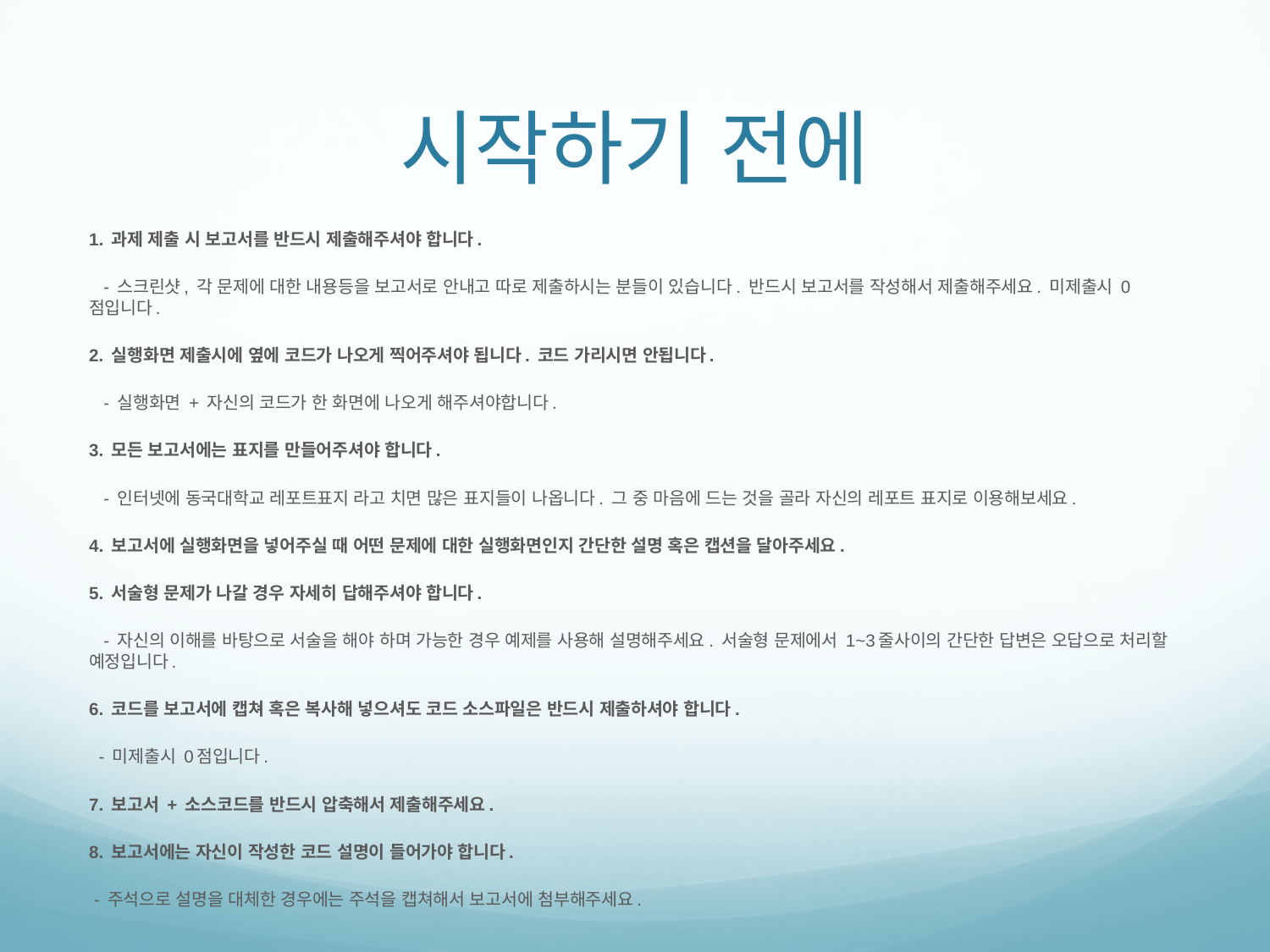

# 시작하기 전에
1. 과제 제출 시 보고서를 반드시 제출해주셔야 합니다.
   - 스크린샷, 각 문제에 대한 내용등을 보고서로 안내고 따로 제출하시는 분들이 있습니다. 반드시 보고서를 작성해서 제출해주세요. 미제출시 0점입니다.
2. 실행화면 제출시에 옆에 코드가 나오게 찍어주셔야 됩니다. 코드 가리시면 안됩니다.
   - 실행화면 + 자신의 코드가 한 화면에 나오게 해주셔야합니다.
3. 모든 보고서에는 표지를 만들어주셔야 합니다.
   - 인터넷에 동국대학교 레포트표지 라고 치면 많은 표지들이 나옵니다. 그 중 마음에 드는 것을 골라 자신의 레포트 표지로 이용해보세요.
4. 보고서에 실행화면을 넣어주실 때 어떤 문제에 대한 실행화면인지 간단한 설명 혹은 캡션을 달아주세요.
5. 서술형 문제가 나갈 경우 자세히 답해주셔야 합니다.
   - 자신의 이해를 바탕으로 서술을 해야 하며 가능한 경우 예제를 사용해 설명해주세요. 서술형 문제에서 1~3줄사이의 간단한 답변은 오답으로 처리할 예정입니다.
6. 코드를 보고서에 캡쳐 혹은 복사해 넣으셔도 코드 소스파일은 반드시 제출하셔야 합니다.
  - 미제출시 0점입니다.
7. 보고서 + 소스코드를 반드시 압축해서 제출해주세요.
8. 보고서에는 자신이 작성한 코드 설명이 들어가야 합니다.
 - 주석으로 설명을 대체한 경우에는 주석을 캡쳐해서 보고서에 첨부해주세요.